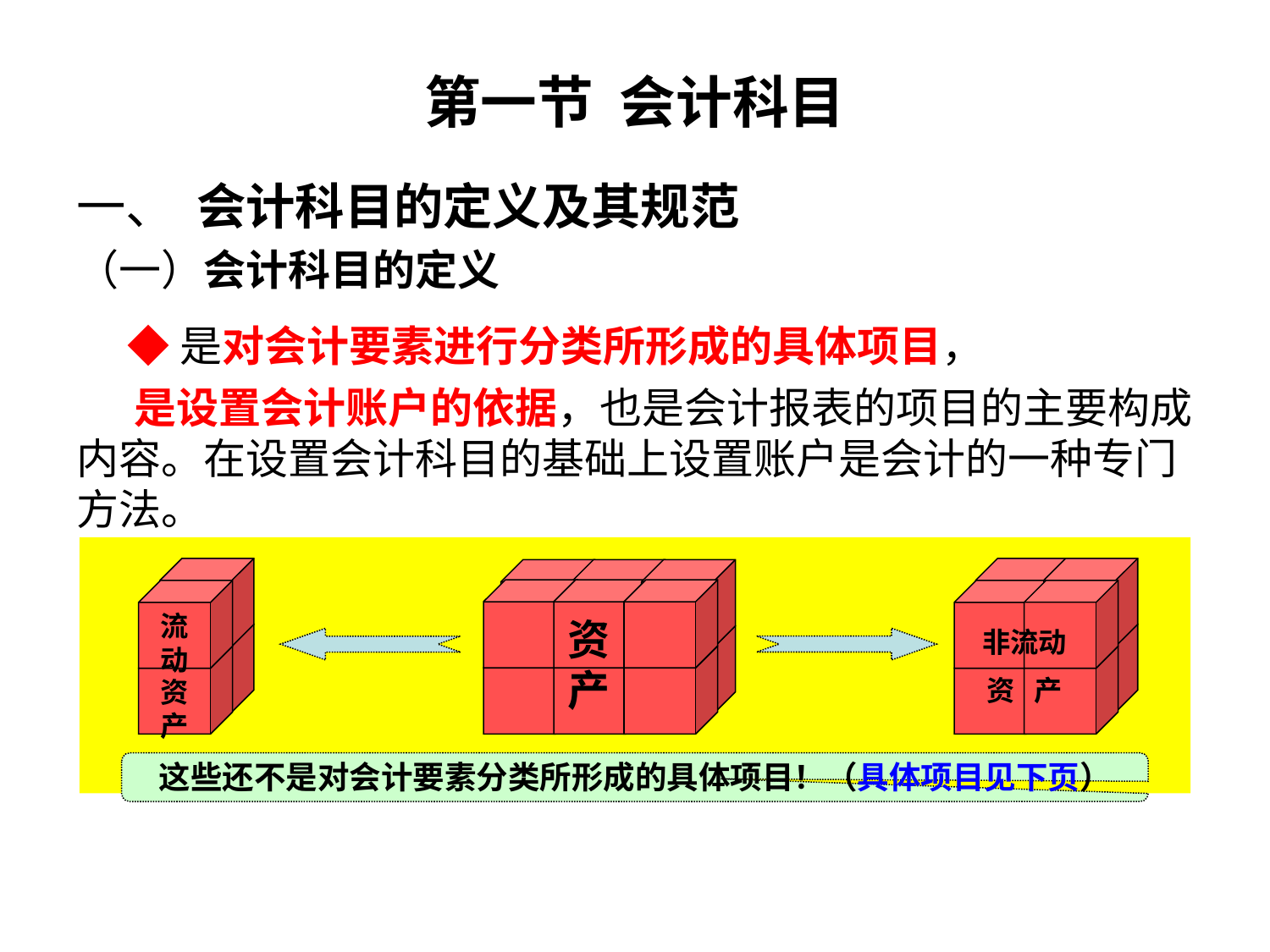

# 第一节  会计科目
一、  会计科目的定义及其规范
（一）会计科目的定义
    ◆是对会计要素进行分类所形成的具体项目，
     是设置会计账户的依据，也是会计报表的项目的主要构成内容。在设置会计科目的基础上设置账户是会计的一种专门方法。

流动

资产

非流动
资   产

资产

这些还不是对会计要素分类所形成的具体项目！（具体项目见下页）

2